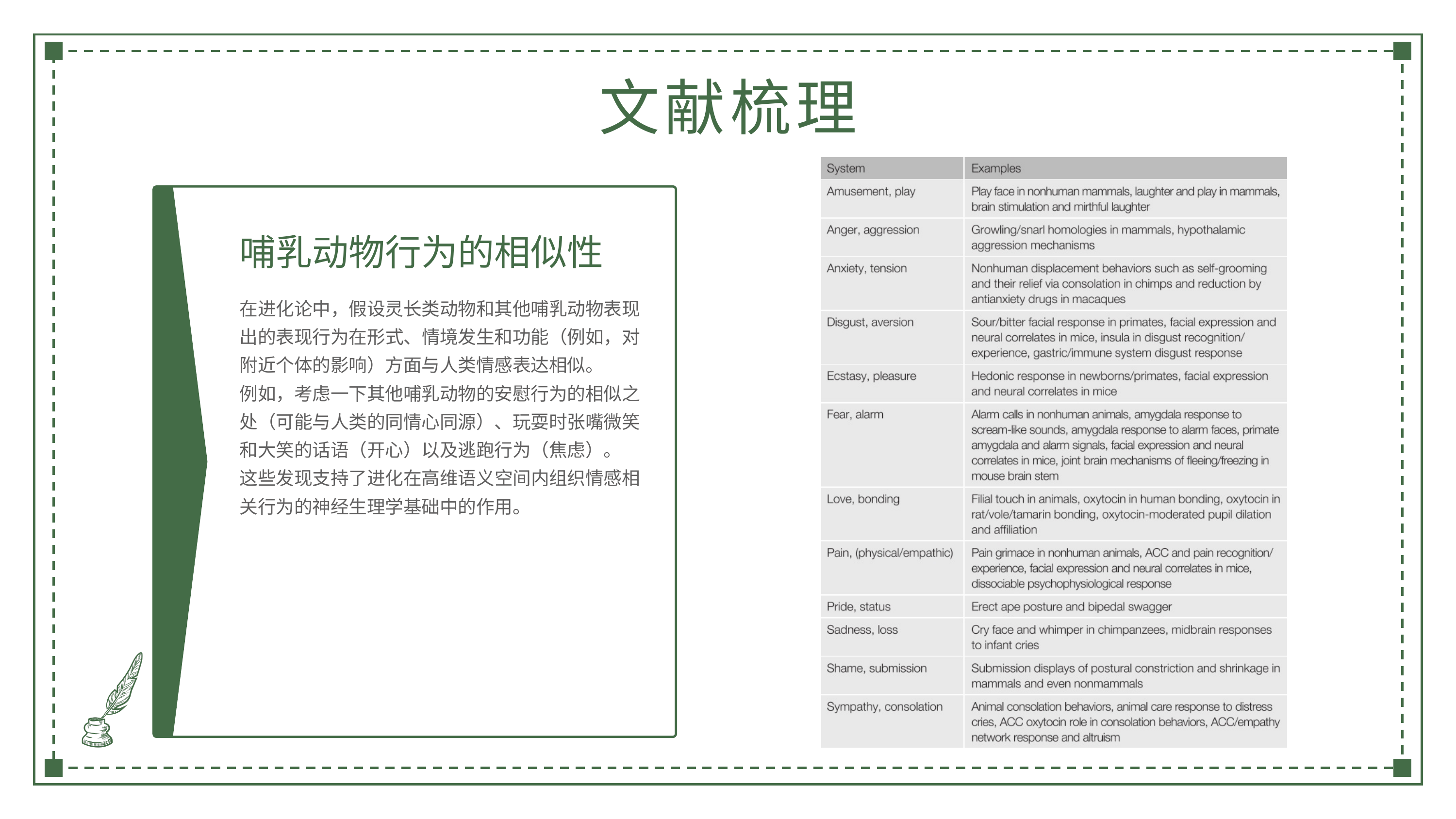

文献梳理

哺乳动物行为的相似性
在进化论中，假设灵长类动物和其他哺乳动物表现出的表现行为在形式、情境发生和功能（例如，对附近个体的影响）方面与人类情感表达相似。
例如，考虑一下其他哺乳动物的安慰行为的相似之处（可能与人类的同情心同源）、玩耍时张嘴微笑和大笑的话语（开心）以及逃跑行为（焦虑）。
这些发现支持了进化在高维语义空间内组织情感相关行为的神经生理学基础中的作用。